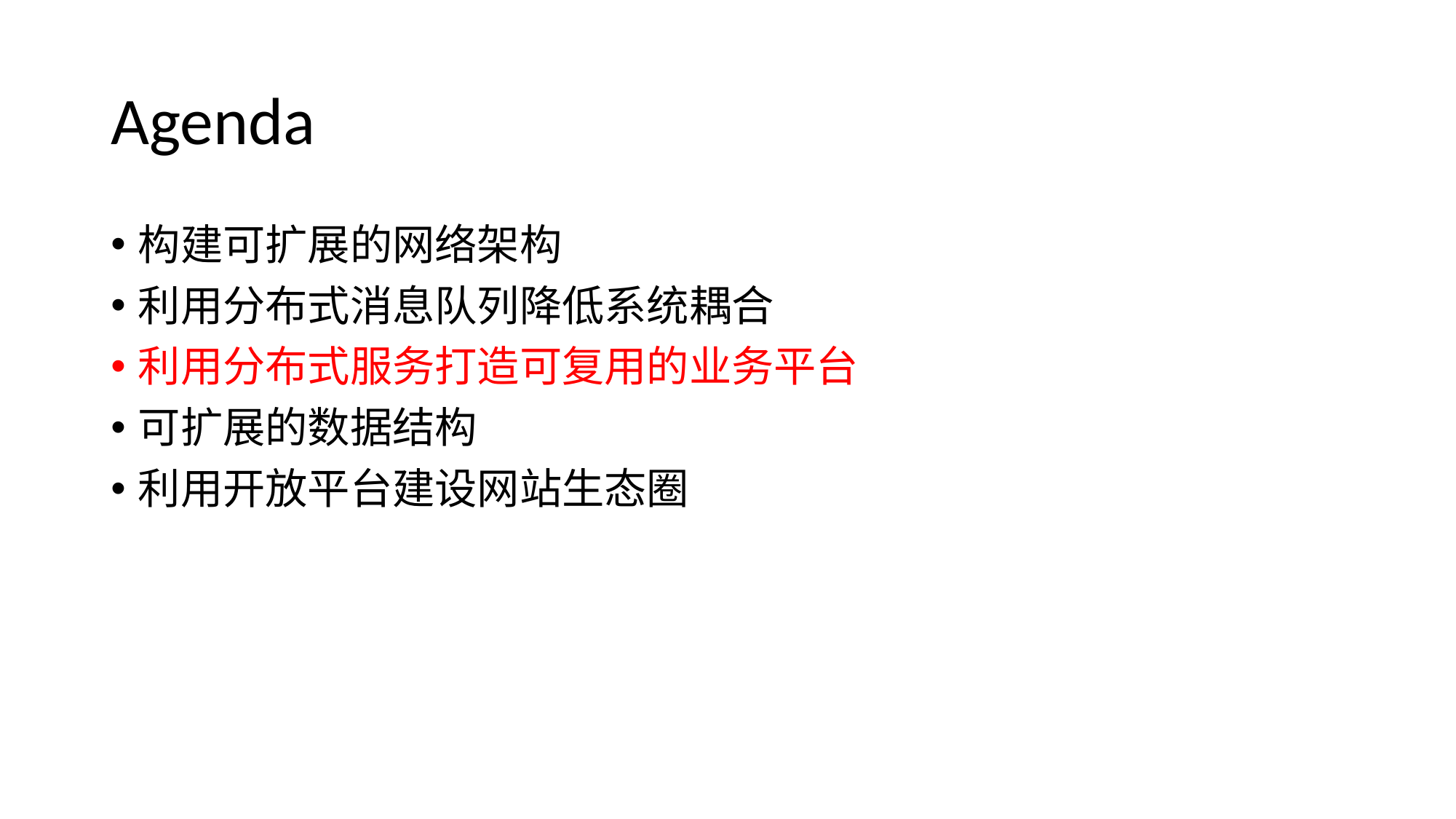

# Agenda
构建可扩展的网络架构
利用分布式消息队列降低系统耦合
利用分布式服务打造可复用的业务平台
可扩展的数据结构
利用开放平台建设网站生态圈